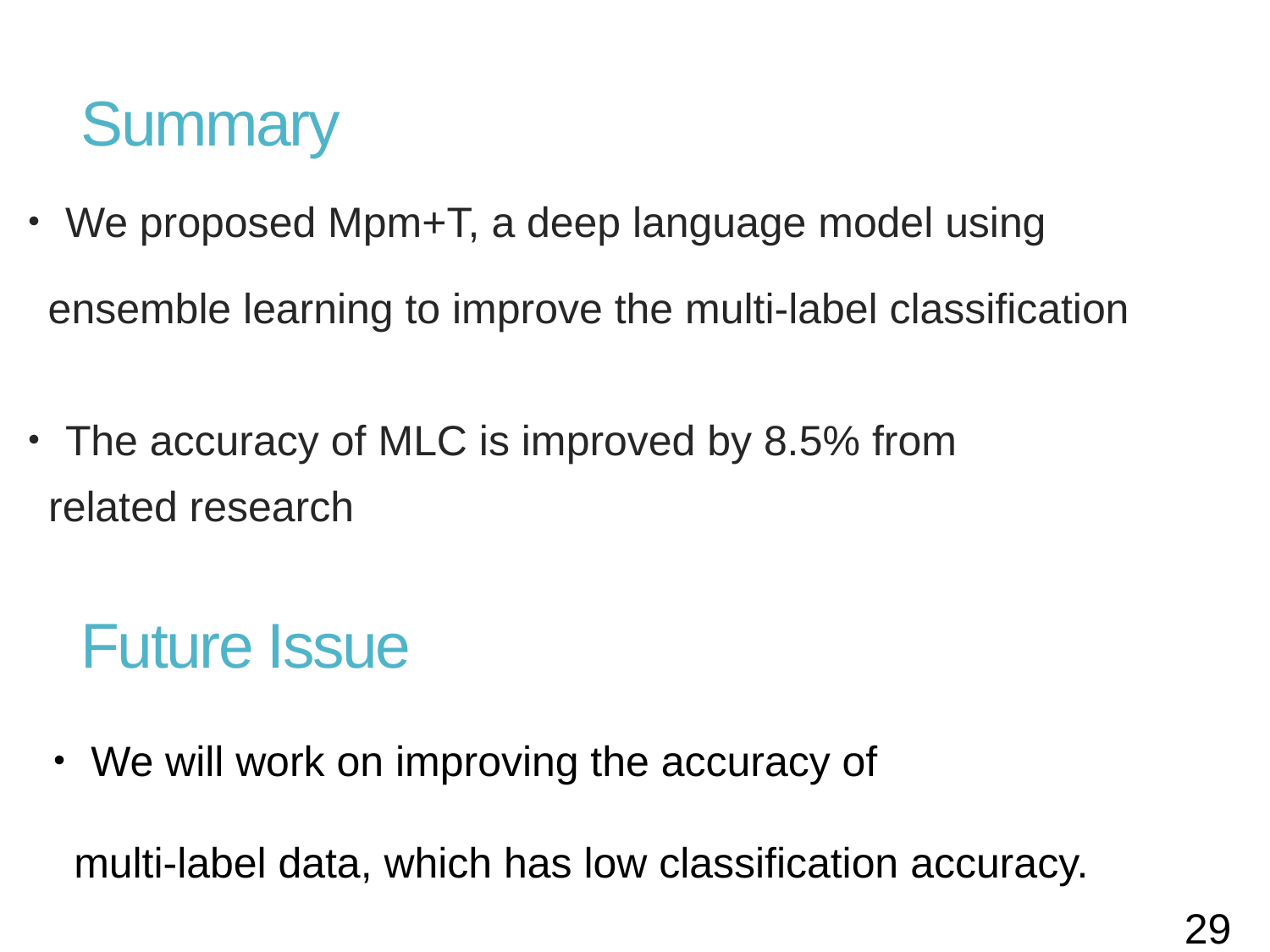

# Summary
・We proposed Mpm+T, a deep language model using
   ensemble learning to improve the multi-label classification

・The accuracy of MLC is improved by 8.5% from
   related research

Future Issue
・We will work on improving the accuracy of

   multi-label data, which has low classification accuracy.

29